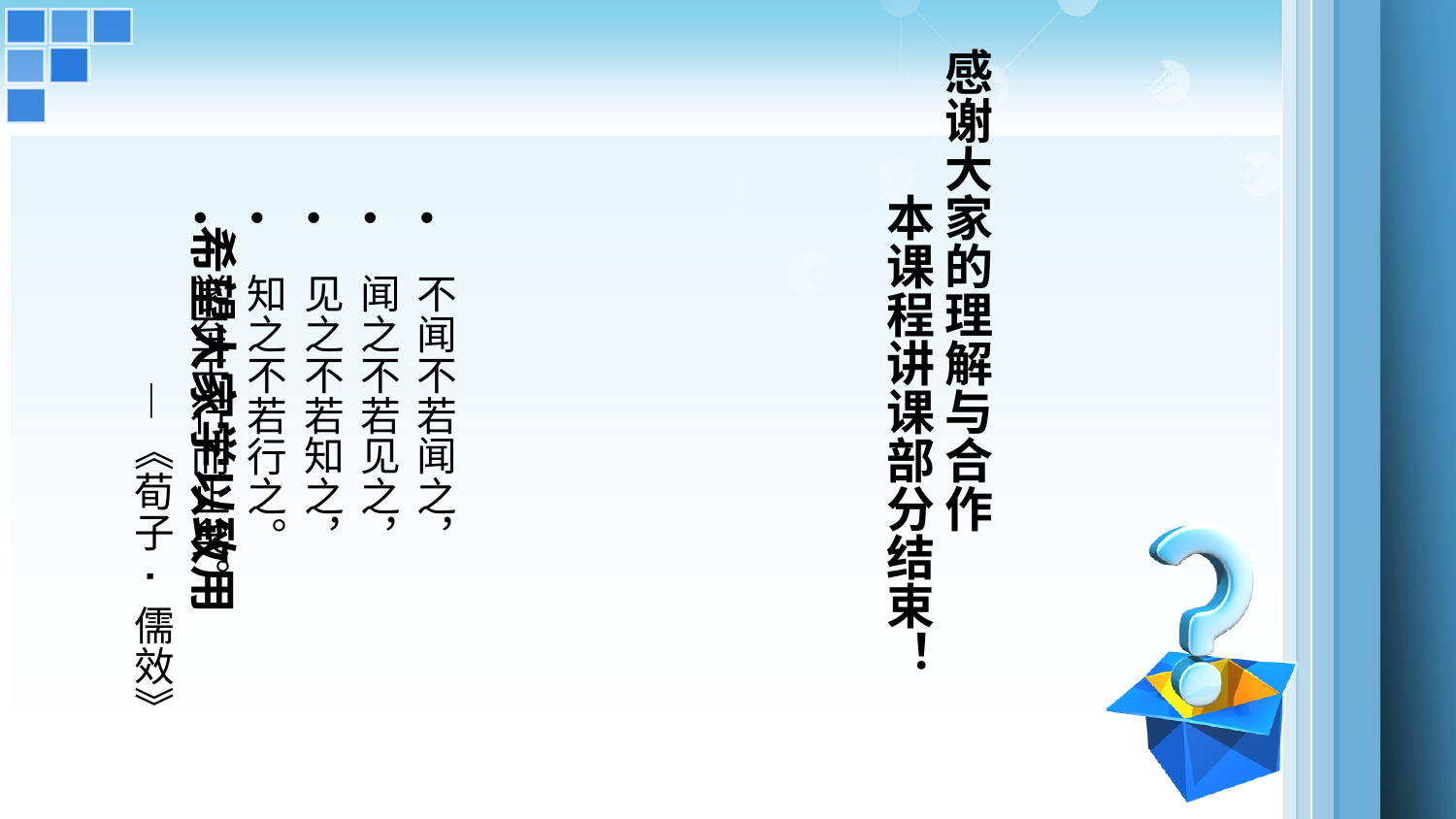

# 感谢大家的理解与合作 本课程讲课部分结束！
不闻不若闻之，
闻之不若见之，
见之不若知之，
知之不若行之。
学至于行而止矣。
                  —《荀子 · 儒效》
希望大家学以致用